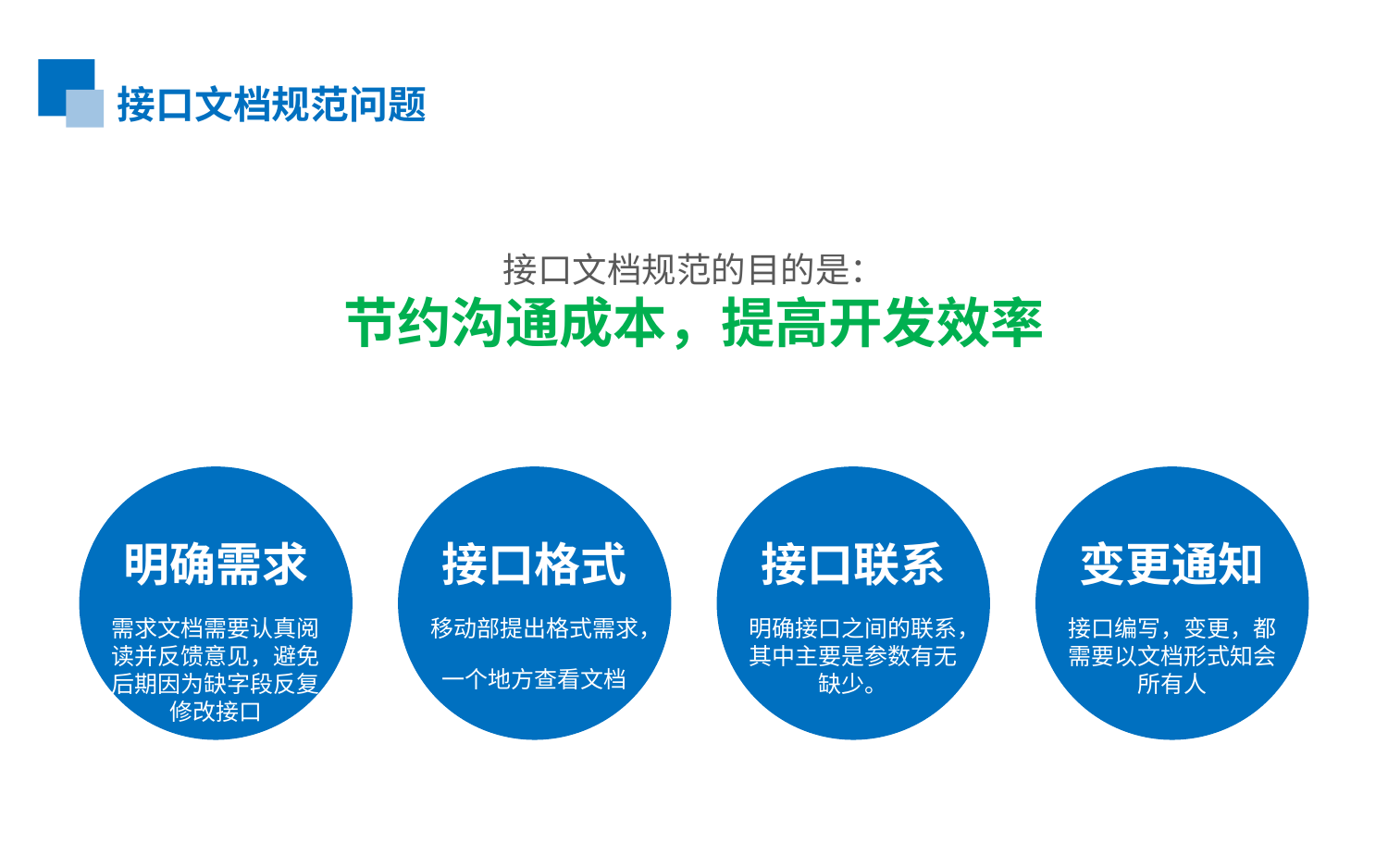

接口文档规范问题

接口文档规范的目的是：
节约沟通成本，提高开发效率

明确需求
需求文档需要认真阅读并反馈意见，避免后期因为缺字段反复修改接口
接口格式
移动部提出格式需求，
一个地方查看文档
接口联系
明确接口之间的联系，其中主要是参数有无缺少。
变更通知
接口编写，变更，都需要以文档形式知会所有人